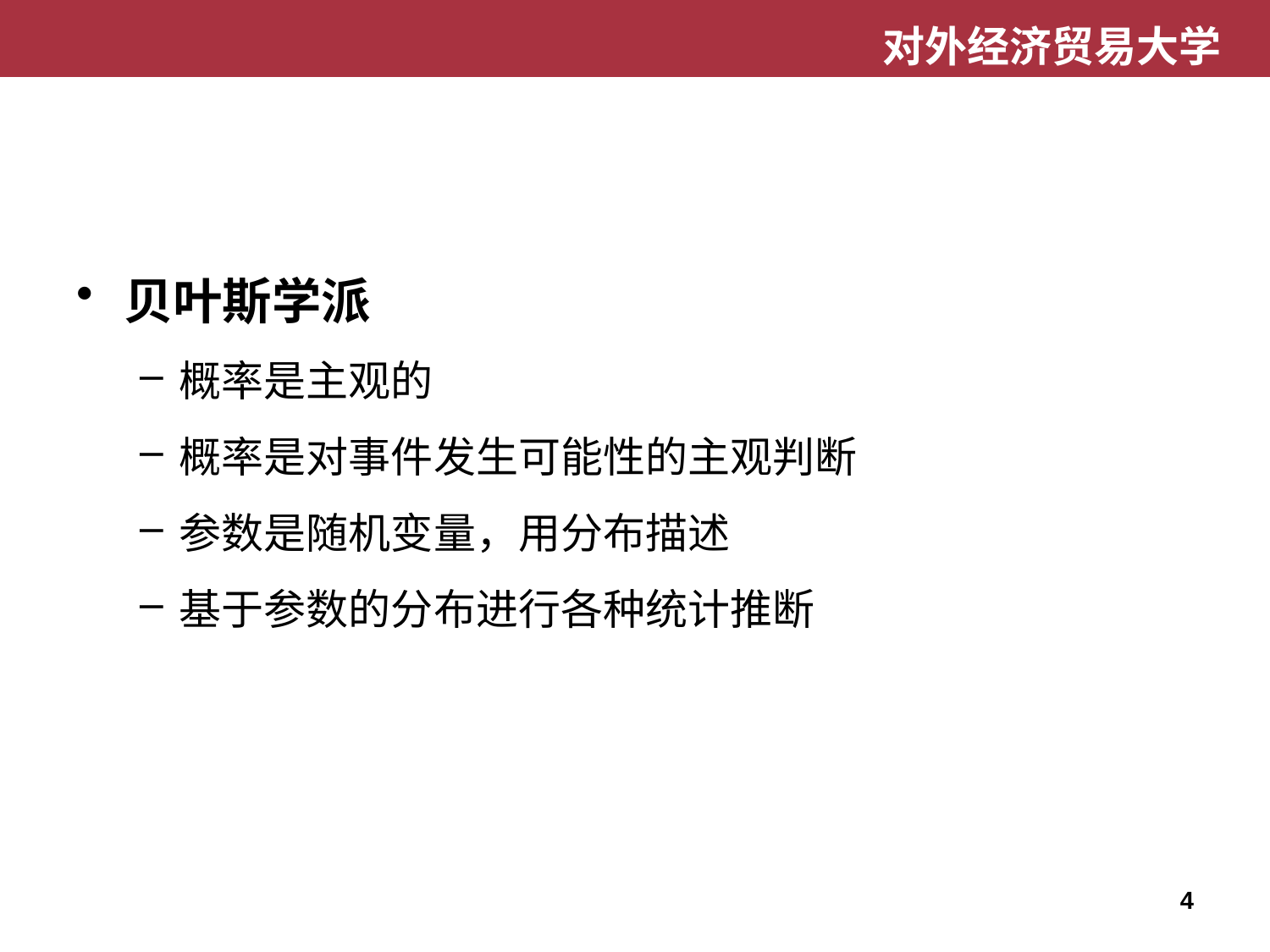

#
贝叶斯学派
概率是主观的
概率是对事件发生可能性的主观判断
参数是随机变量，用分布描述
基于参数的分布进行各种统计推断
4